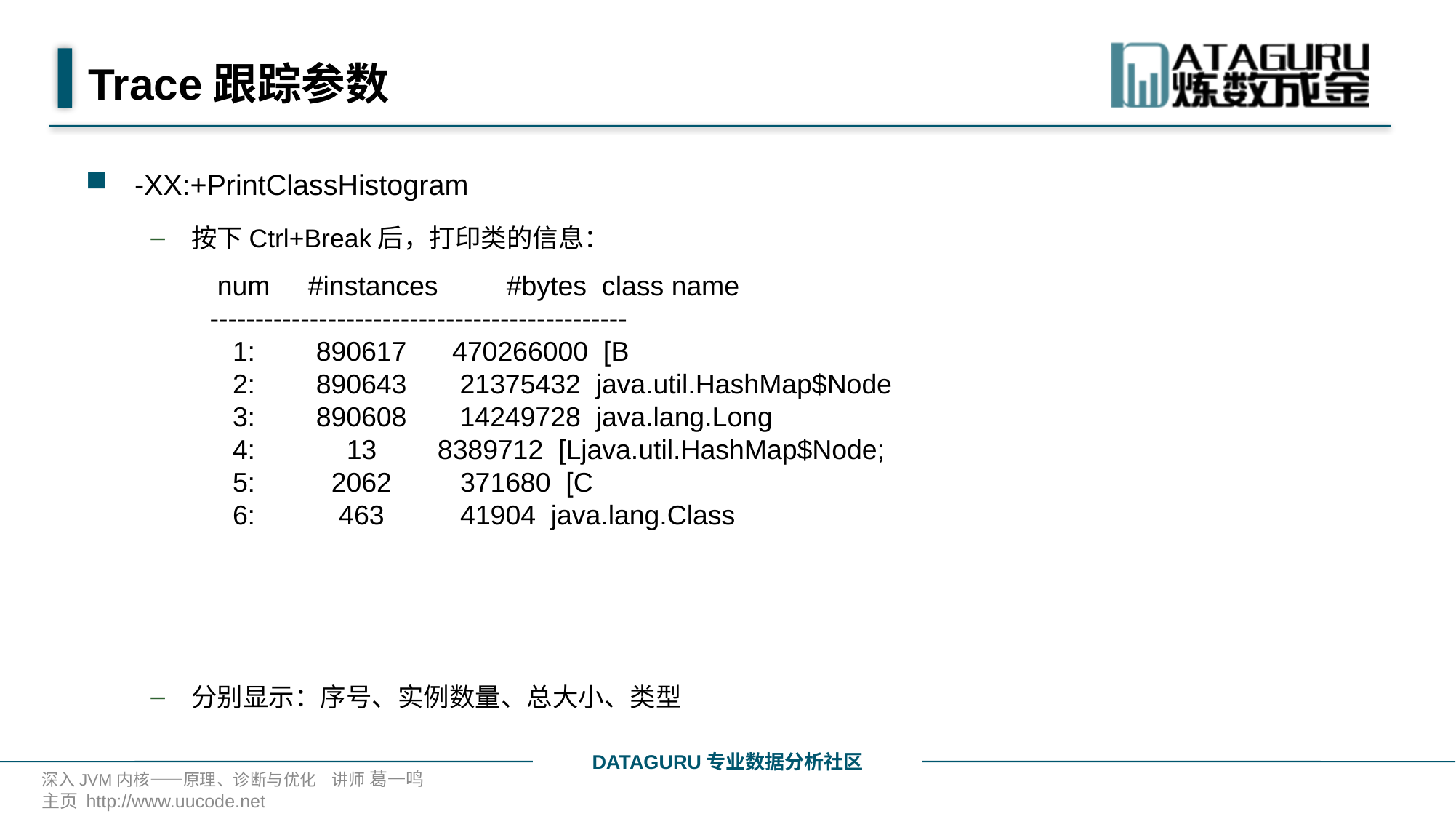

# Trace跟踪参数
-XX:+PrintClassHistogram
按下Ctrl+Break后，打印类的信息：

分别显示：序号、实例数量、总大小、类型

 num     #instances         #bytes  class name
----------------------------------------------
   1:        890617      470266000  [B
   2:        890643       21375432  java.util.HashMap$Node
   3:        890608       14249728  java.lang.Long
   4:            13        8389712  [Ljava.util.HashMap$Node;
   5:          2062         371680  [C
   6:           463          41904  java.lang.Class